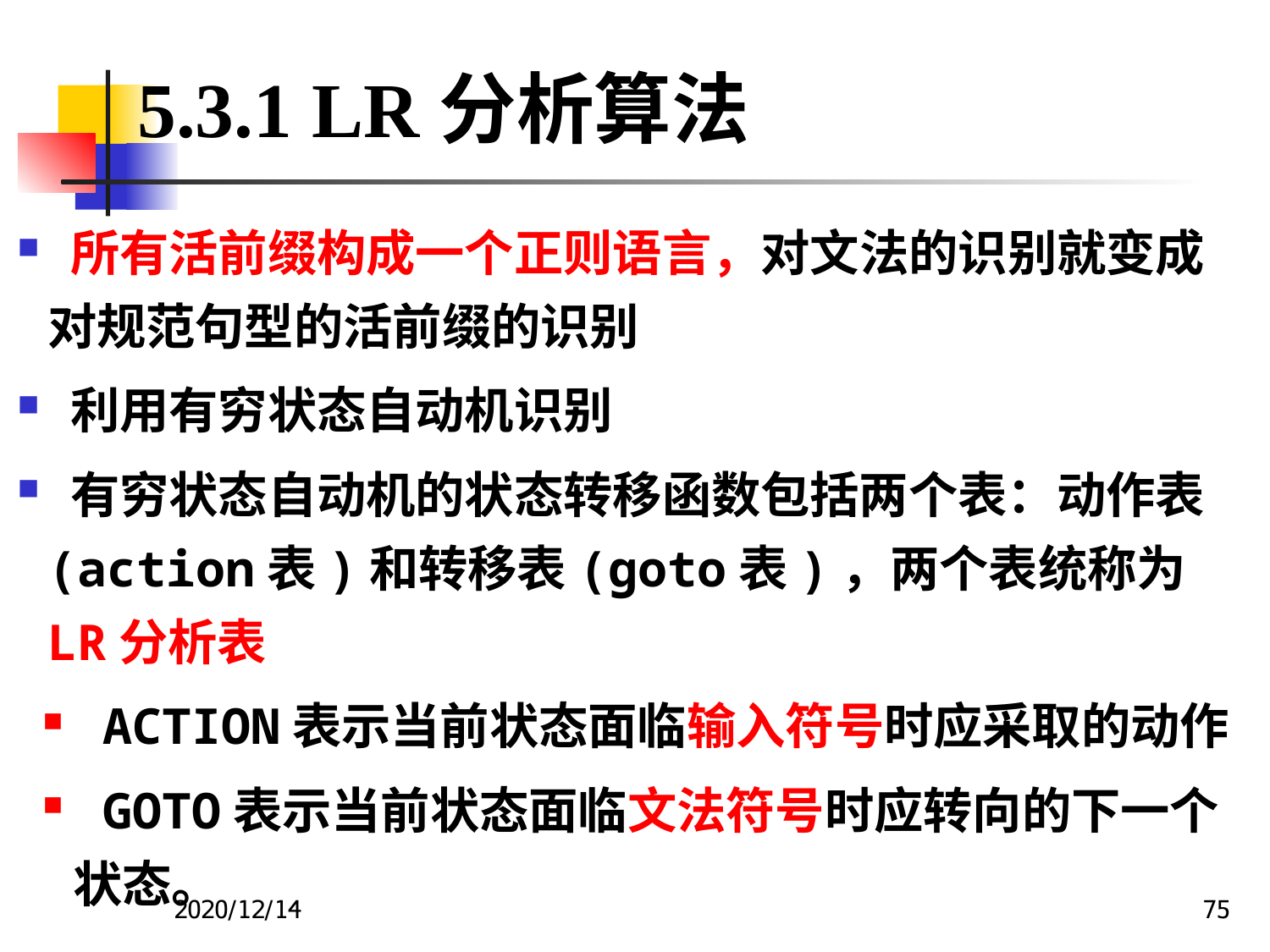

5.3.1 LR分析算法
 所有活前缀构成一个正则语言，对文法的识别就变成对规范句型的活前缀的识别
 利用有穷状态自动机识别
 有穷状态自动机的状态转移函数包括两个表：动作表(action表)和转移表(goto表)，两个表统称为LR分析表
 ACTION表示当前状态面临输入符号时应采取的动作
 GOTO表示当前状态面临文法符号时应转向的下一个状态。

2020/12/14
75